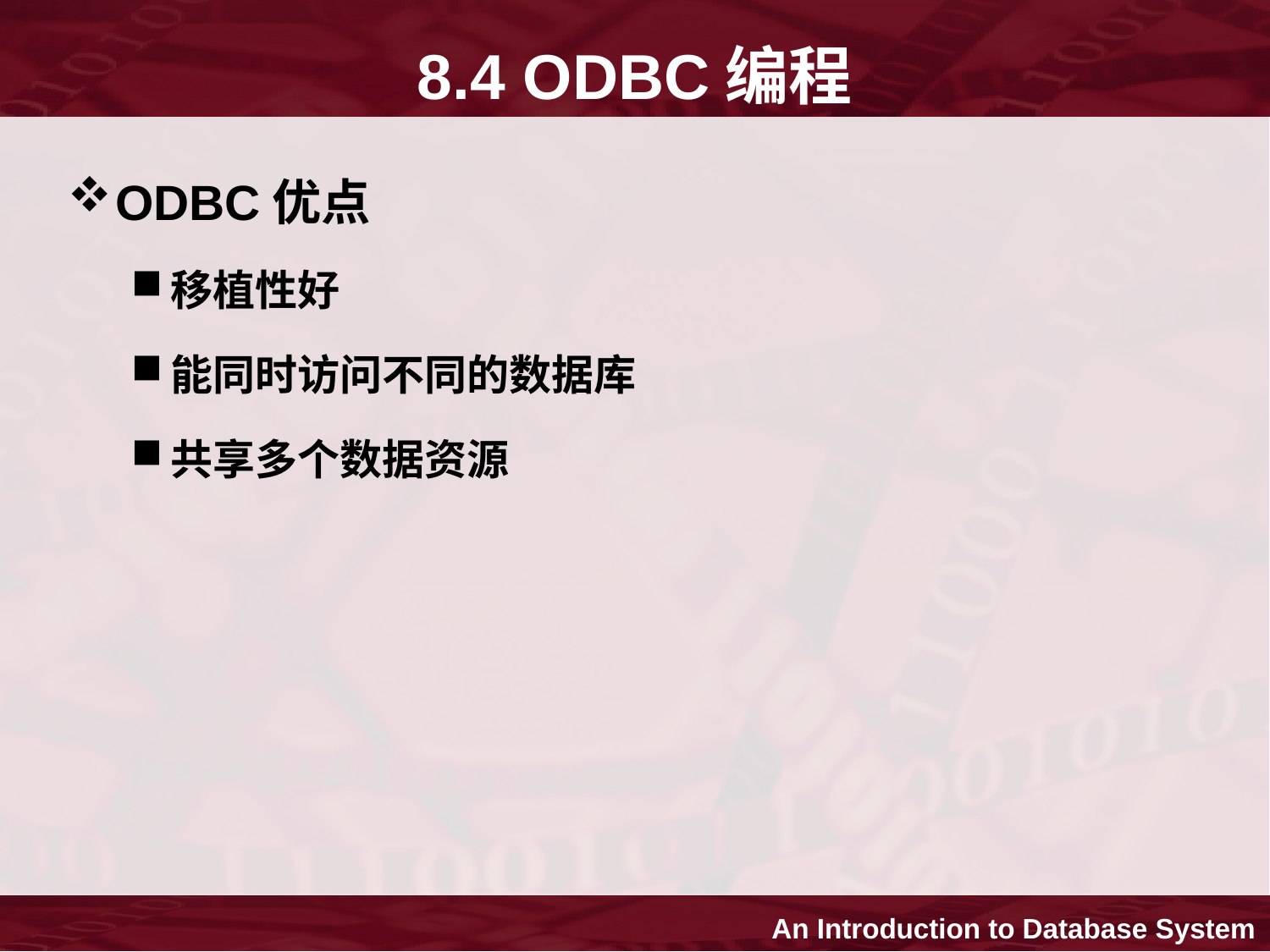

# 8.4 ODBC编程
ODBC优点
移植性好
能同时访问不同的数据库
共享多个数据资源